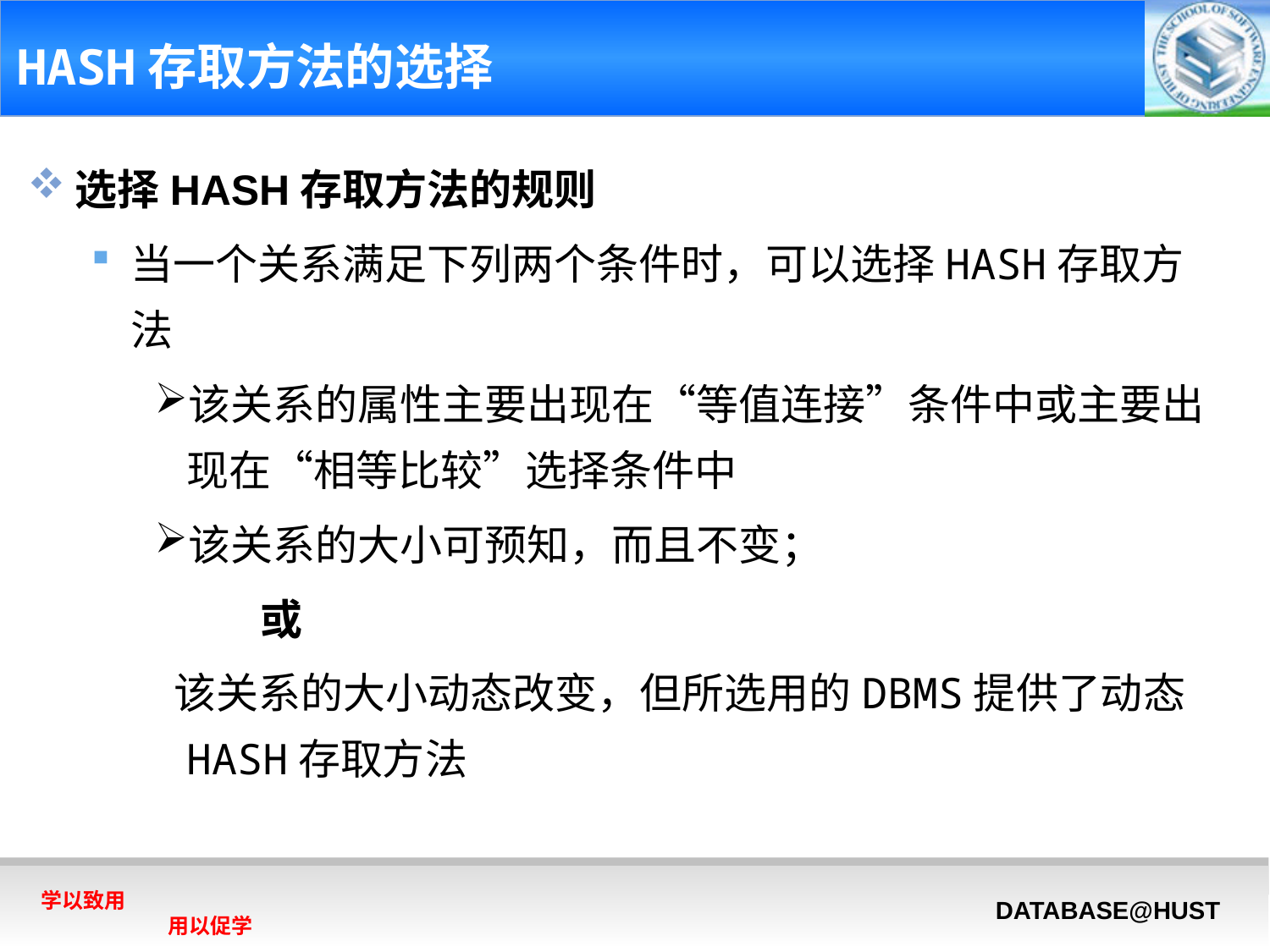

# HASH存取方法的选择
选择HASH存取方法的规则
当一个关系满足下列两个条件时，可以选择HASH存取方法
该关系的属性主要出现在“等值连接”条件中或主要出现在“相等比较”选择条件中
该关系的大小可预知，而且不变；
          或
 该关系的大小动态改变，但所选用的DBMS提供了动态HASH存取方法